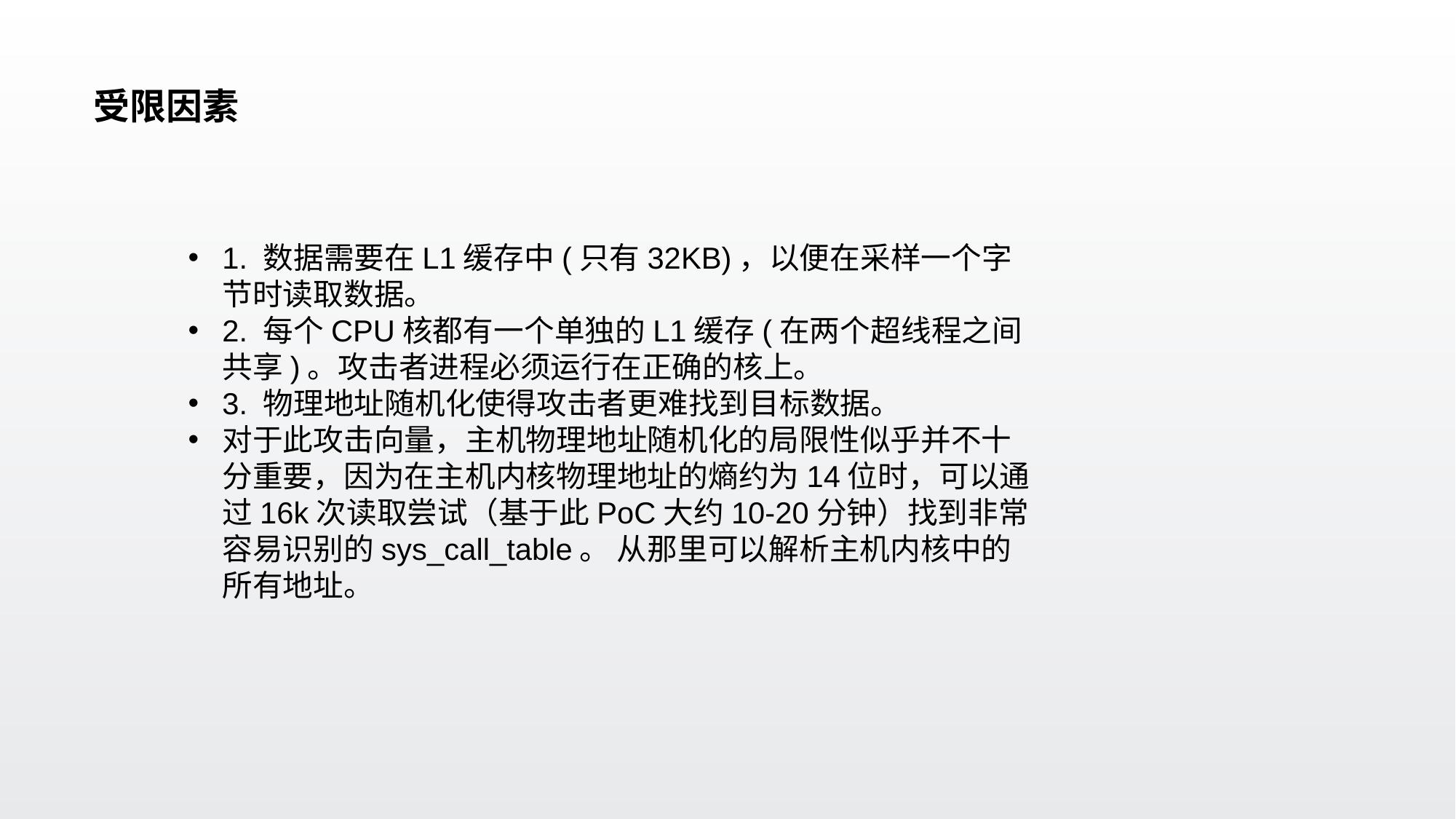

受限因素
1. 数据需要在L1缓存中(只有32KB)，以便在采样一个字节时读取数据。
2. 每个CPU核都有一个单独的L1缓存(在两个超线程之间共享)。攻击者进程必须运行在正确的核上。
3. 物理地址随机化使得攻击者更难找到目标数据。
对于此攻击向量，主机物理地址随机化的局限性似乎并不十分重要，因为在主机内核物理地址的熵约为14位时，可以通过16k次读取尝试（基于此PoC大约10-20分钟）找到非常容易识别的sys_call_table。 从那里可以解析主机内核中的所有地址。